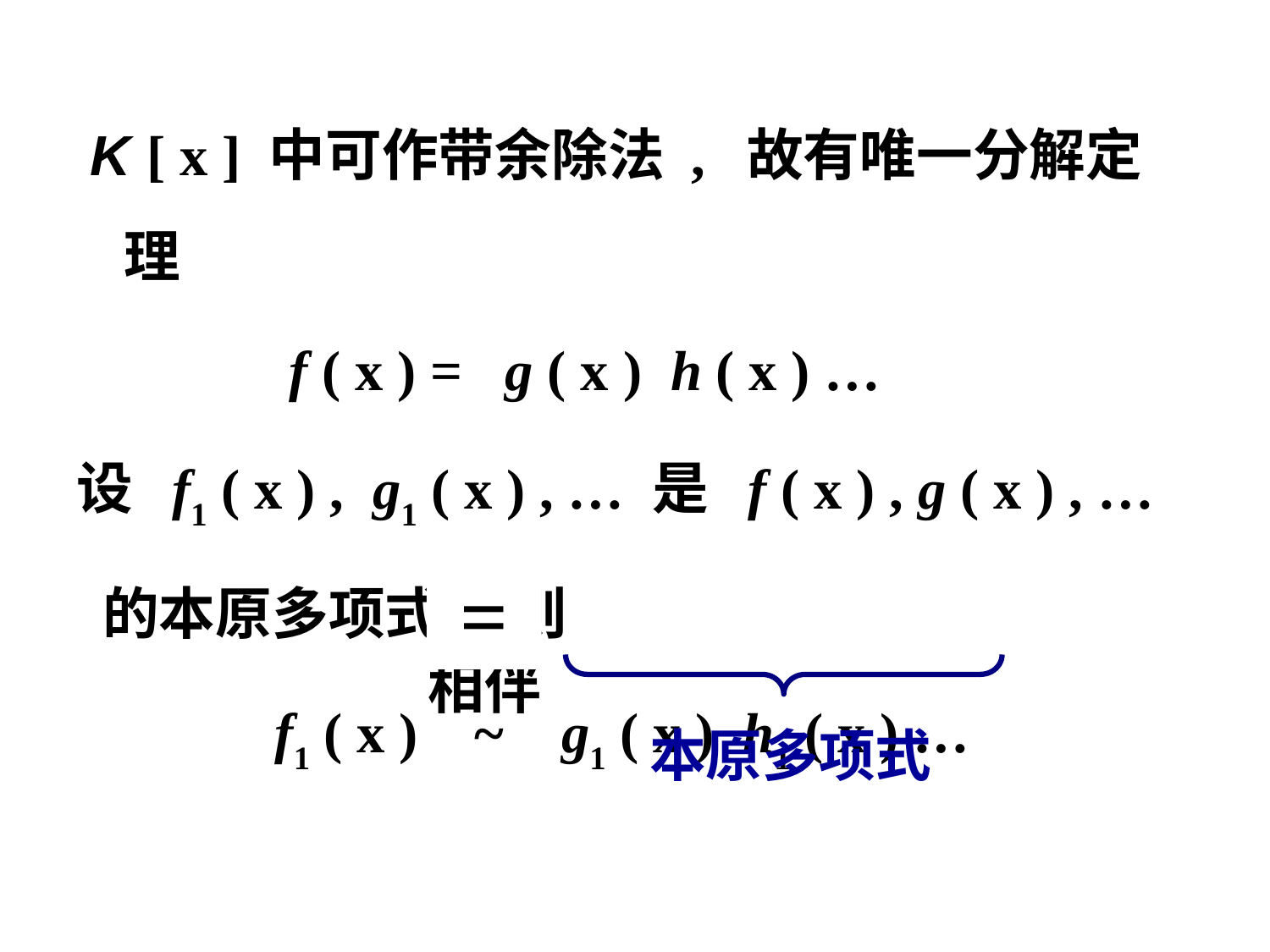

K [ x ] 中可作带余除法 ,  故有唯一分解定理
               f ( x ) =   g ( x )  h ( x ) …
设  f1 ( x ) ,  g1 ( x ) , … 是  f ( x ) , g ( x ) , …
 的本原多项式.  则
              f1 ( x )    ~    g1 ( x )  h1 ( x ) …

=
相伴
本原多项式